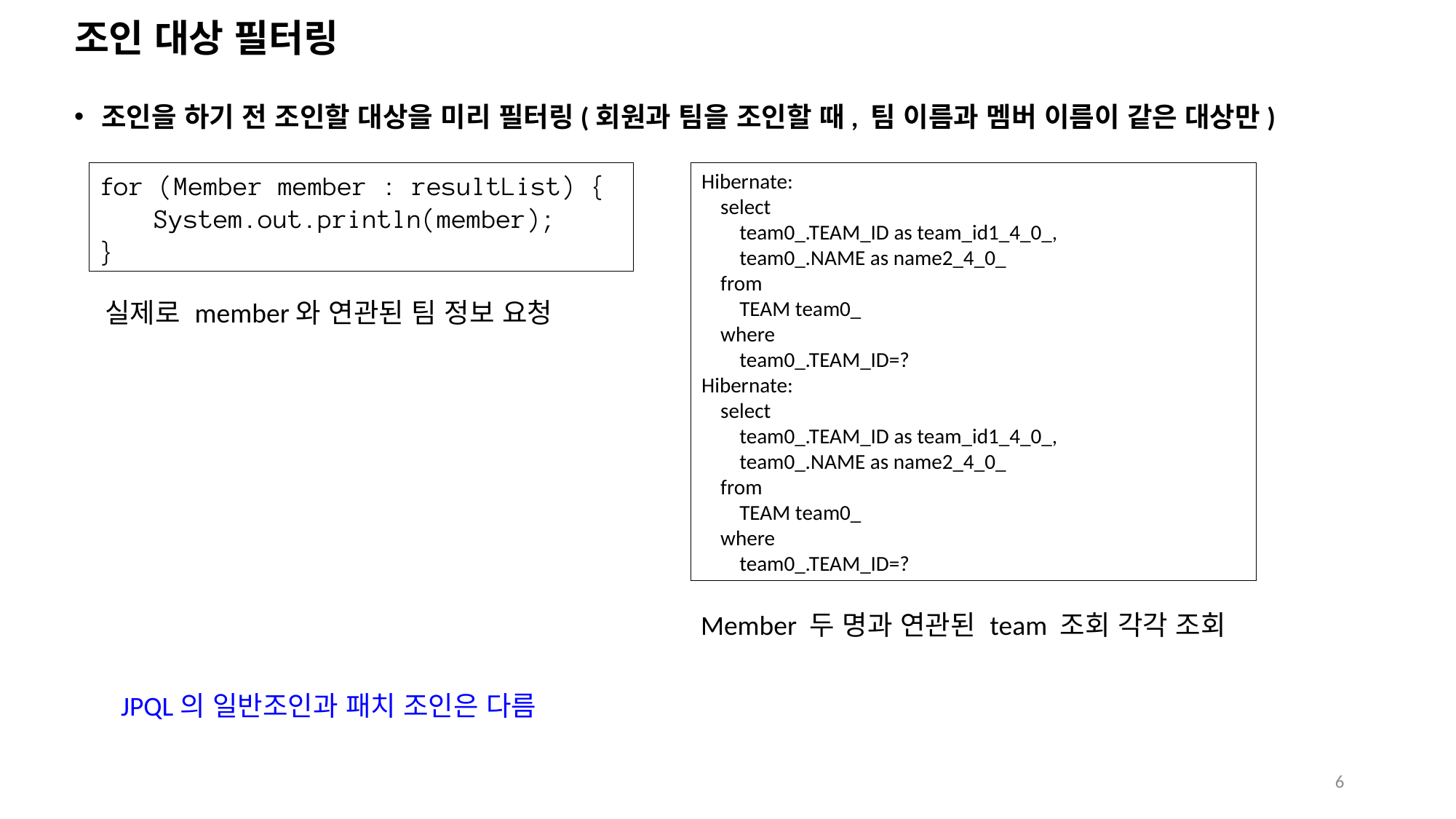

# 조인 대상 필터링
조인을 하기 전 조인할 대상을 미리 필터링(회원과 팀을 조인할 때, 팀 이름과 멤버 이름이 같은 대상만)
for (Member member : resultList) {
System.out.println(member);
}
Hibernate:
    select
        team0_.TEAM_ID as team_id1_4_0_,
        team0_.NAME as name2_4_0_
    from
        TEAM team0_
    where
        team0_.TEAM_ID=?
Hibernate:
    select
        team0_.TEAM_ID as team_id1_4_0_,
        team0_.NAME as name2_4_0_
    from
        TEAM team0_
    where
        team0_.TEAM_ID=?
실제로 member와 연관된 팀 정보 요청
Member 두 명과 연관된 team 조회 각각 조회
JPQL의 일반조인과 패치 조인은 다름
6